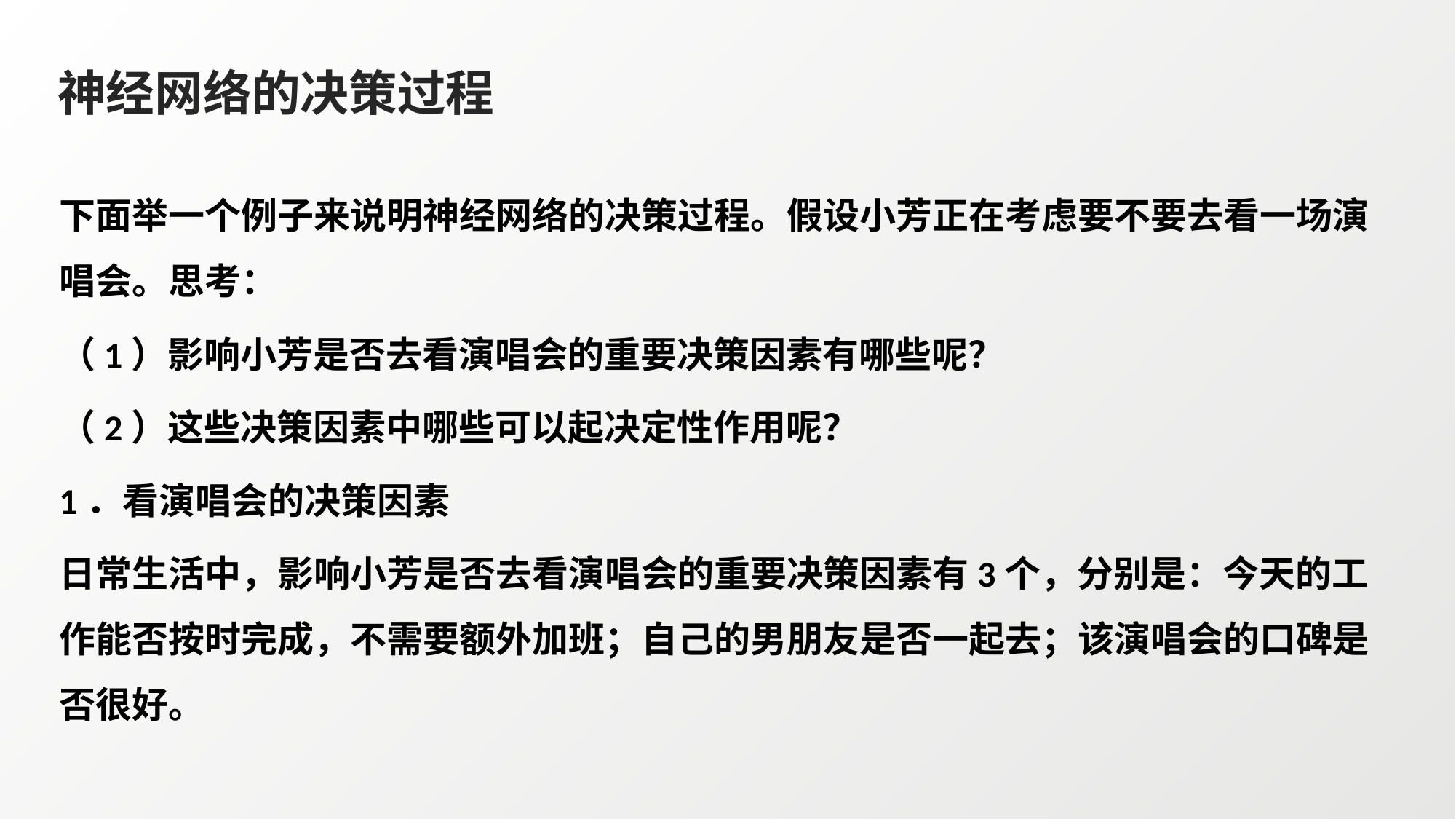

# 神经网络的决策过程
下面举一个例子来说明神经网络的决策过程。假设小芳正在考虑要不要去看一场演唱会。思考：
（1）影响小芳是否去看演唱会的重要决策因素有哪些呢？
（2）这些决策因素中哪些可以起决定性作用呢？
1．看演唱会的决策因素
日常生活中，影响小芳是否去看演唱会的重要决策因素有3个，分别是：今天的工作能否按时完成，不需要额外加班；自己的男朋友是否一起去；该演唱会的口碑是否很好。